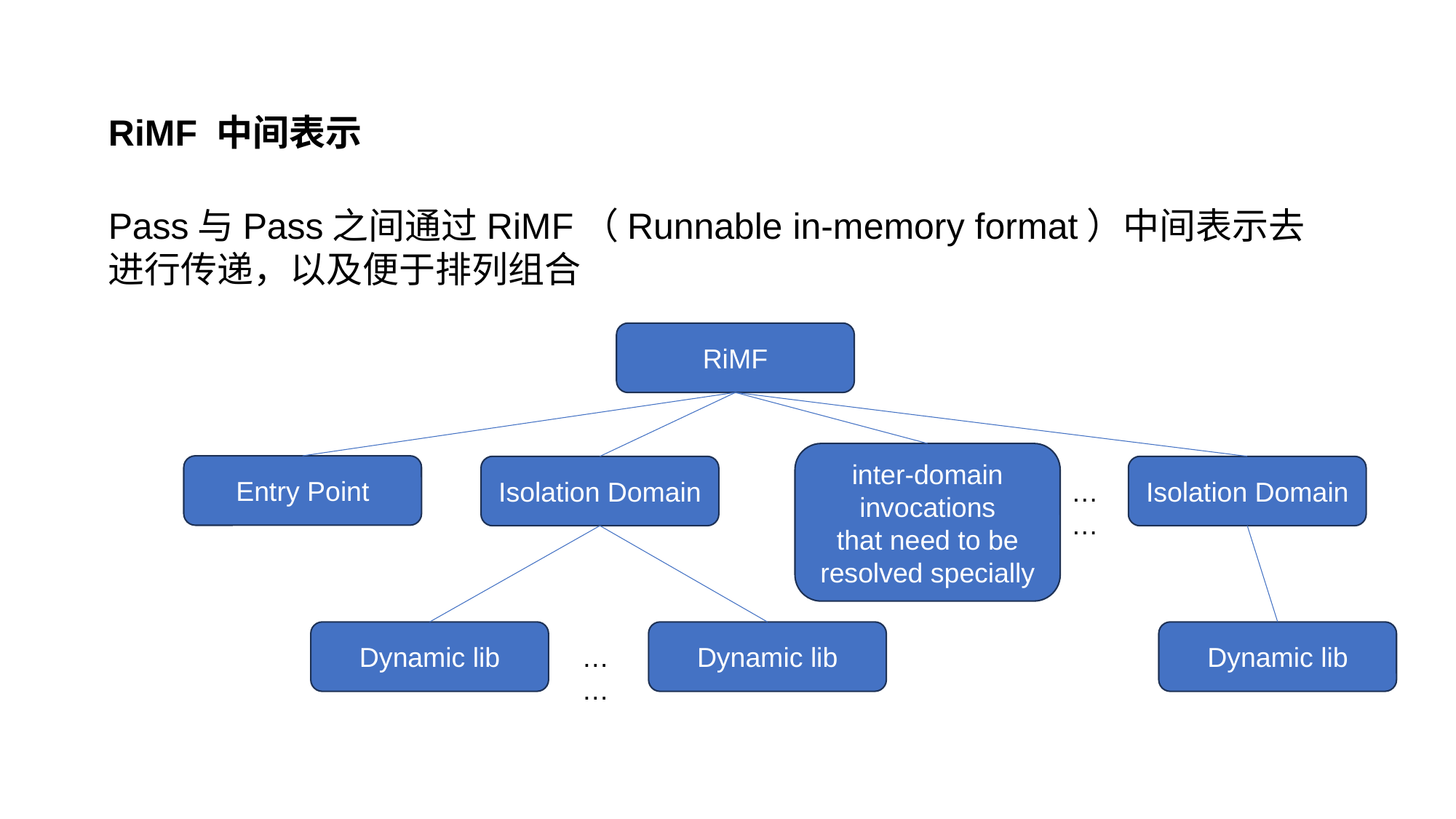

RiMF 中间表示
Pass与Pass之间通过RiMF（Runnable in-memory format）中间表示去进行传递，以及便于排列组合

RiMF
inter-domain invocations
that need to be resolved specially
Entry Point
Isolation Domain
Isolation Domain
……
Dynamic lib
Dynamic lib
Dynamic lib
……